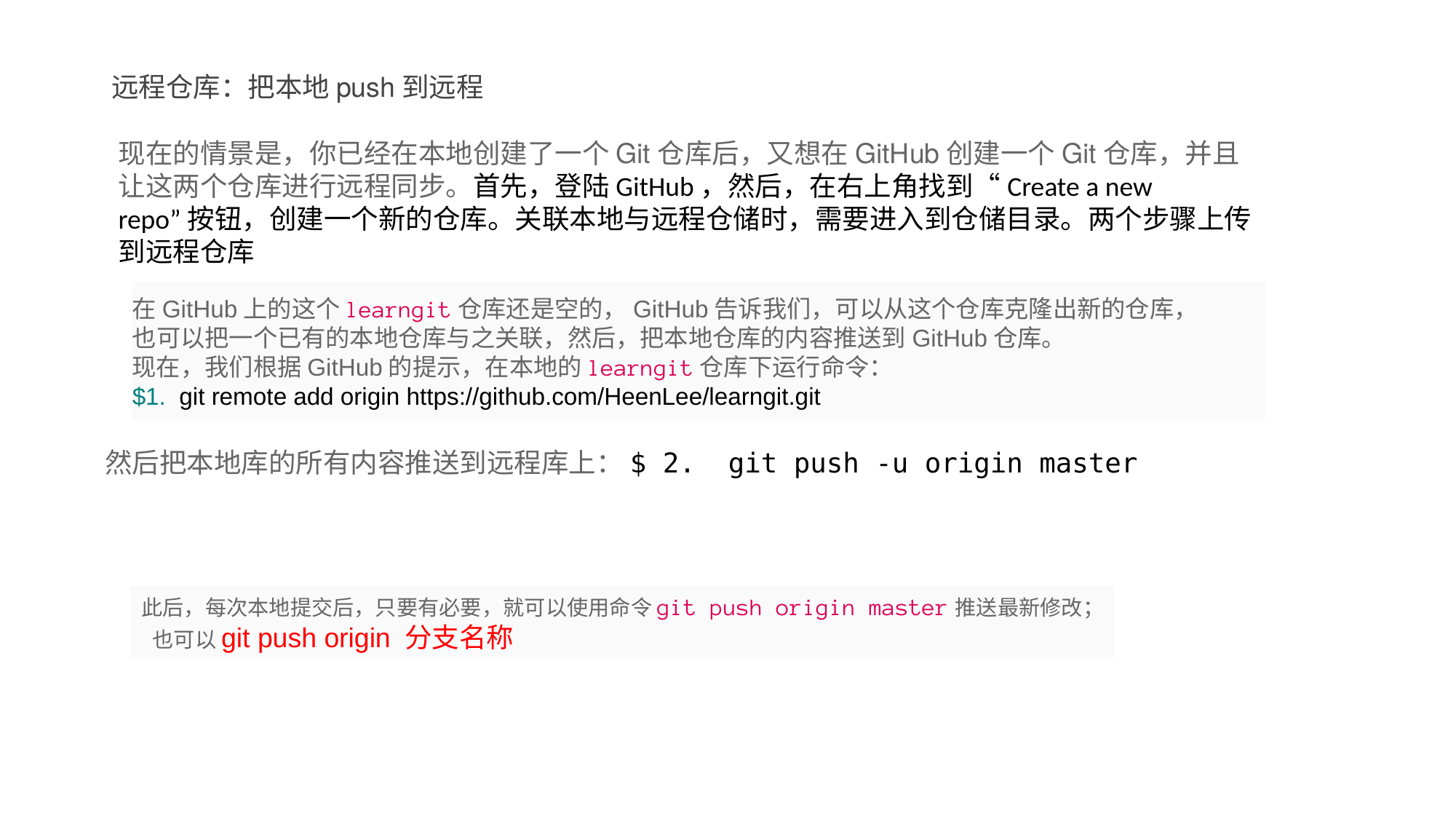

远程仓库：把本地push到远程
现在的情景是，你已经在本地创建了一个Git仓库后，又想在GitHub创建一个Git仓库，并且让这两个仓库进行远程同步。首先，登陆GitHub，然后，在右上角找到“Create a new repo”按钮，创建一个新的仓库。关联本地与远程仓储时，需要进入到仓储目录。两个步骤上传到远程仓库
在GitHub上的这个learngit仓库还是空的，GitHub告诉我们，可以从这个仓库克隆出新的仓库，
也可以把一个已有的本地仓库与之关联，然后，把本地仓库的内容推送到GitHub仓库。
现在，我们根据GitHub的提示，在本地的learngit仓库下运行命令：
$1.  git remote add origin https://github.com/HeenLee/learngit.git
然后把本地库的所有内容推送到远程库上：$ 2.  git push -u origin master

此后，每次本地提交后，只要有必要，就可以使用命令git push origin master推送最新修改；
 也可以git push origin 分支名称